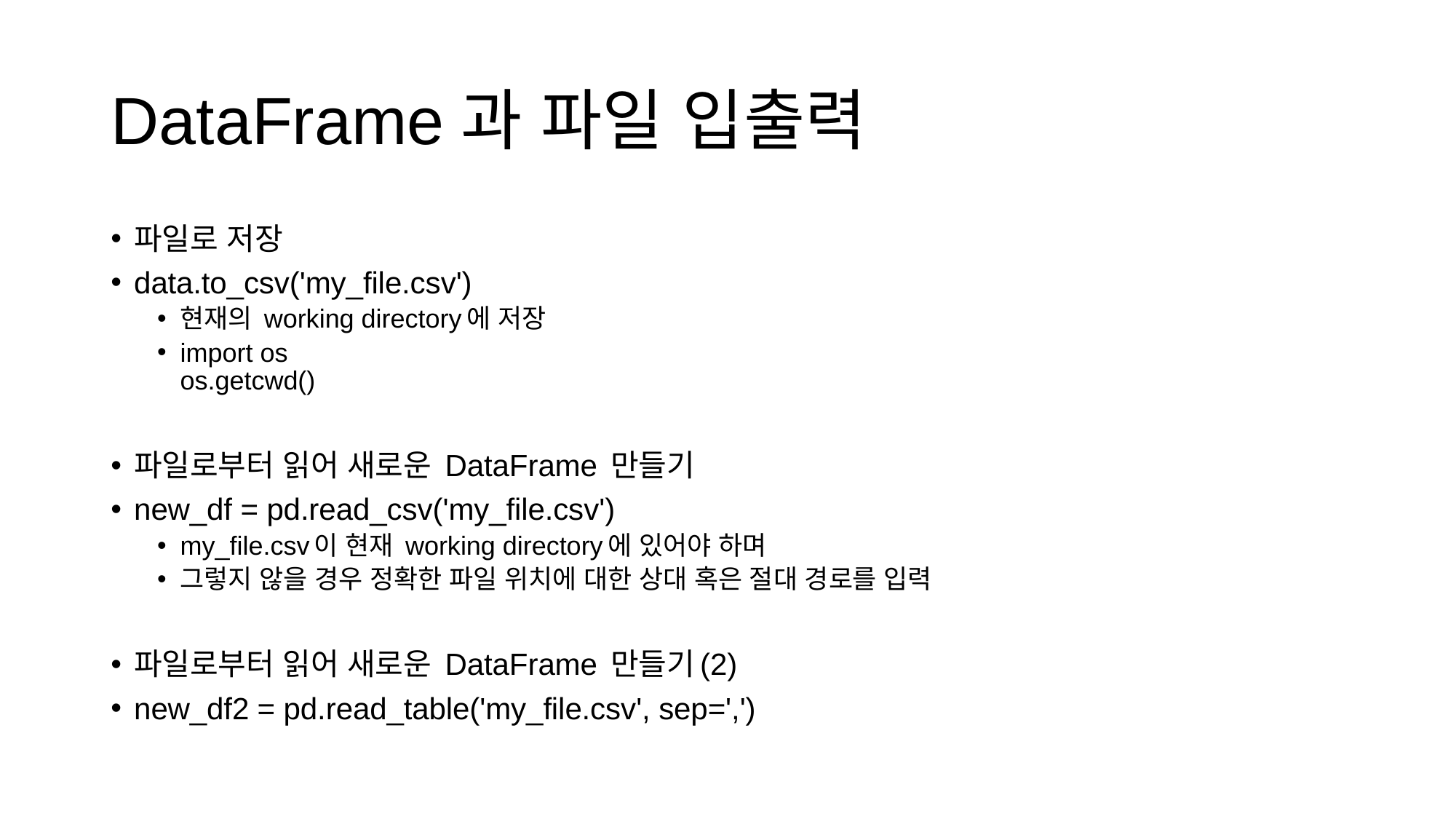

# DataFrame과 파일 입출력
파일로 저장
data.to_csv('my_file.csv')
현재의 working directory에 저장
import os
os.getcwd()

파일로부터 읽어 새로운 DataFrame 만들기
new_df = pd.read_csv('my_file.csv')
my_file.csv이 현재 working directory에 있어야 하며
그렇지 않을 경우 정확한 파일 위치에 대한 상대 혹은 절대 경로를 입력

파일로부터 읽어 새로운 DataFrame 만들기(2)
new_df2 = pd.read_table('my_file.csv', sep=',')